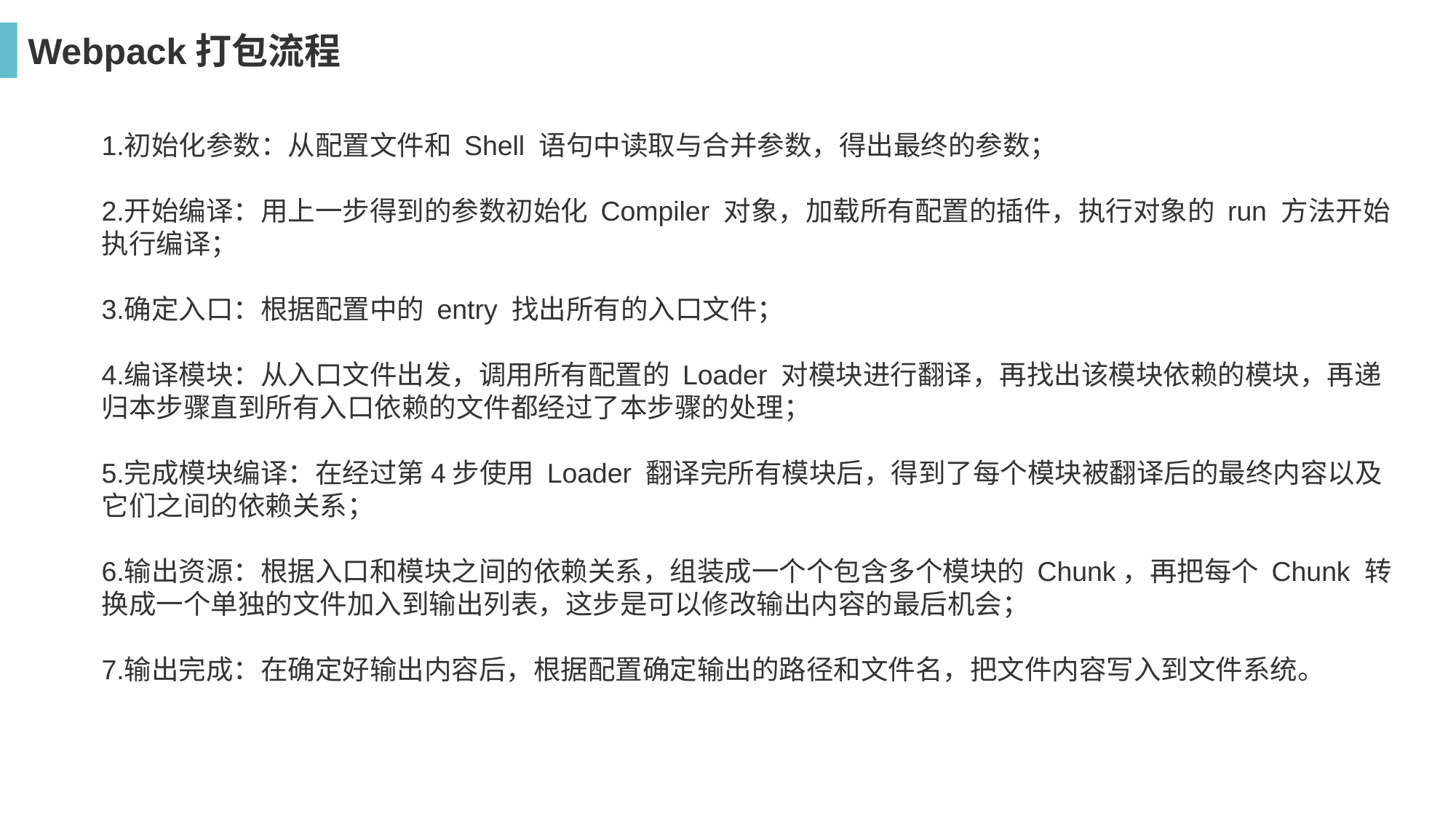

Webpack打包流程
初始化参数：从配置文件和 Shell 语句中读取与合并参数，得出最终的参数；

开始编译：用上一步得到的参数初始化 Compiler 对象，加载所有配置的插件，执行对象的 run 方法开始执行编译；

确定入口：根据配置中的 entry 找出所有的入口文件；

编译模块：从入口文件出发，调用所有配置的 Loader 对模块进行翻译，再找出该模块依赖的模块，再递归本步骤直到所有入口依赖的文件都经过了本步骤的处理；

完成模块编译：在经过第4步使用 Loader 翻译完所有模块后，得到了每个模块被翻译后的最终内容以及它们之间的依赖关系；

输出资源：根据入口和模块之间的依赖关系，组装成一个个包含多个模块的 Chunk，再把每个 Chunk 转换成一个单独的文件加入到输出列表，这步是可以修改输出内容的最后机会；

输出完成：在确定好输出内容后，根据配置确定输出的路径和文件名，把文件内容写入到文件系统。